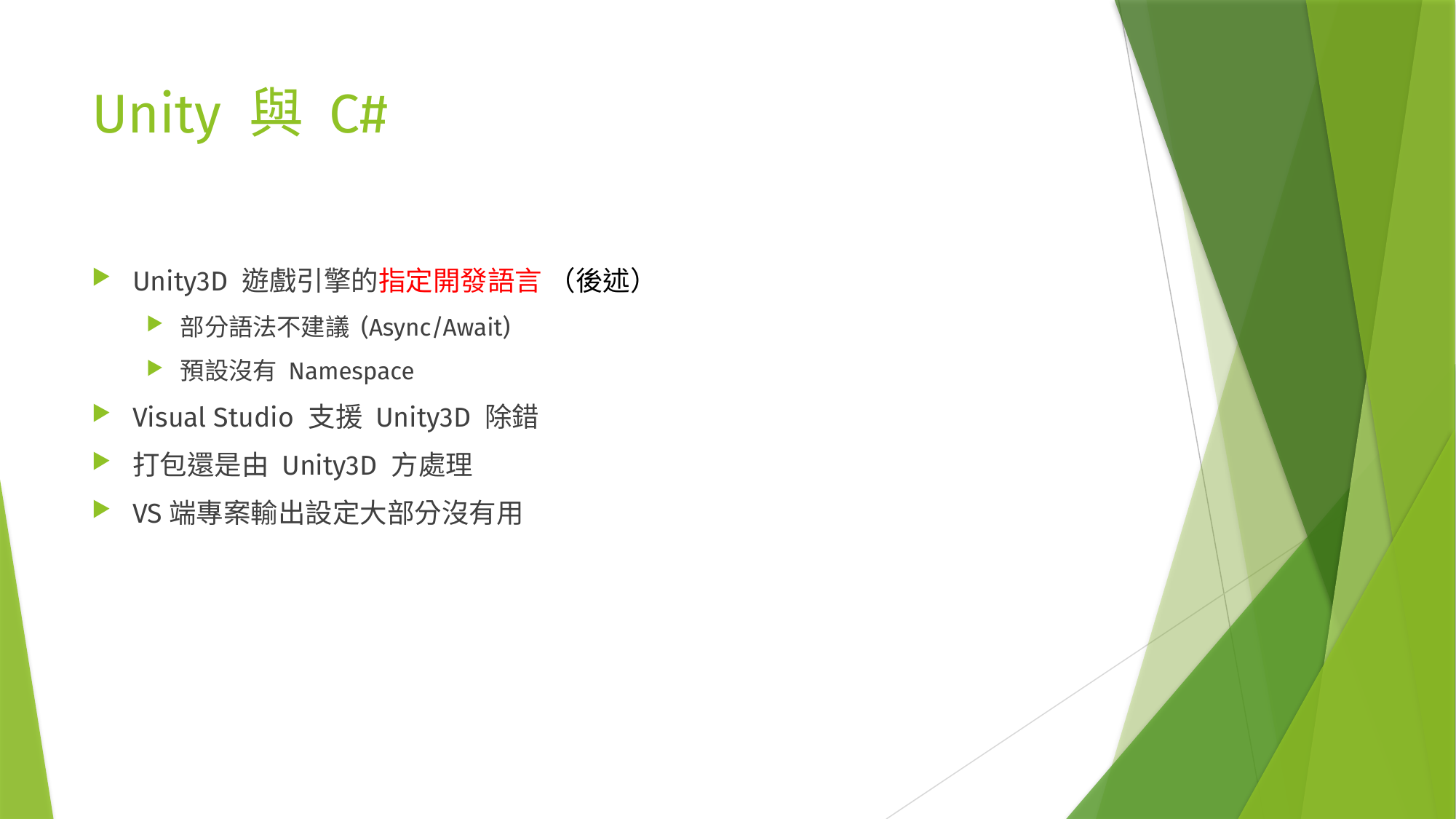

# Unity 與 C#
Unity3D 遊戲引擎的指定開發語言 （後述）
部分語法不建議 (Async/Await)
預設沒有 Namespace
Visual Studio 支援 Unity3D 除錯
打包還是由 Unity3D 方處理
VS端專案輸出設定大部分沒有用